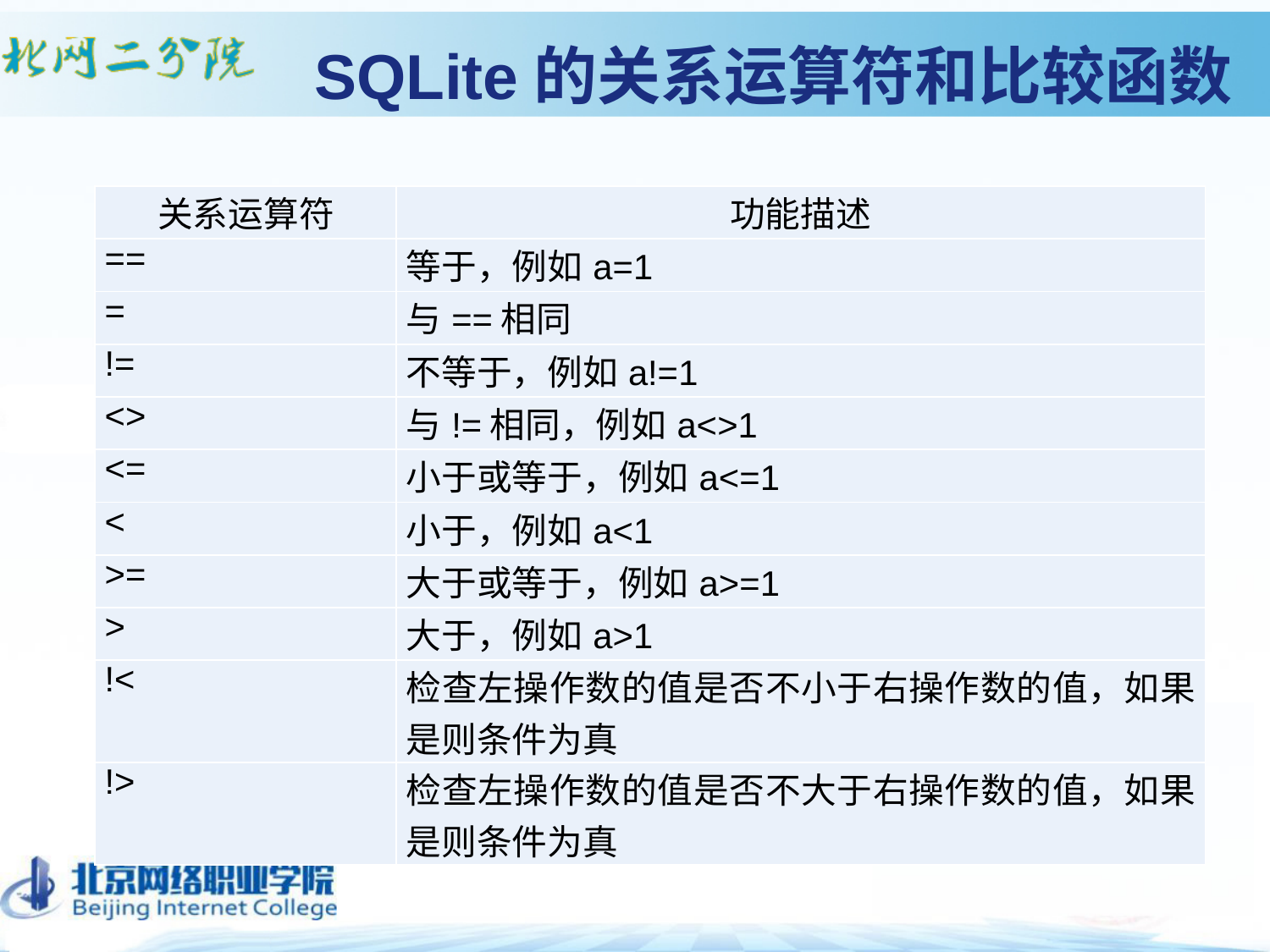

# SQLite的关系运算符和比较函数
| 关系运算符 | 功能描述 |
| --- | --- |
| == | 等于，例如a=1 |
| = | 与==相同 |
| != | 不等于，例如a!=1 |
| <> | 与!=相同，例如a<>1 |
| <= | 小于或等于，例如a<=1 |
| < | 小于，例如a<1 |
| >= | 大于或等于，例如a>=1 |
| > | 大于，例如a>1 |
| !< | 检查左操作数的值是否不小于右操作数的值，如果是则条件为真 |
| !> | 检查左操作数的值是否不大于右操作数的值，如果是则条件为真 |